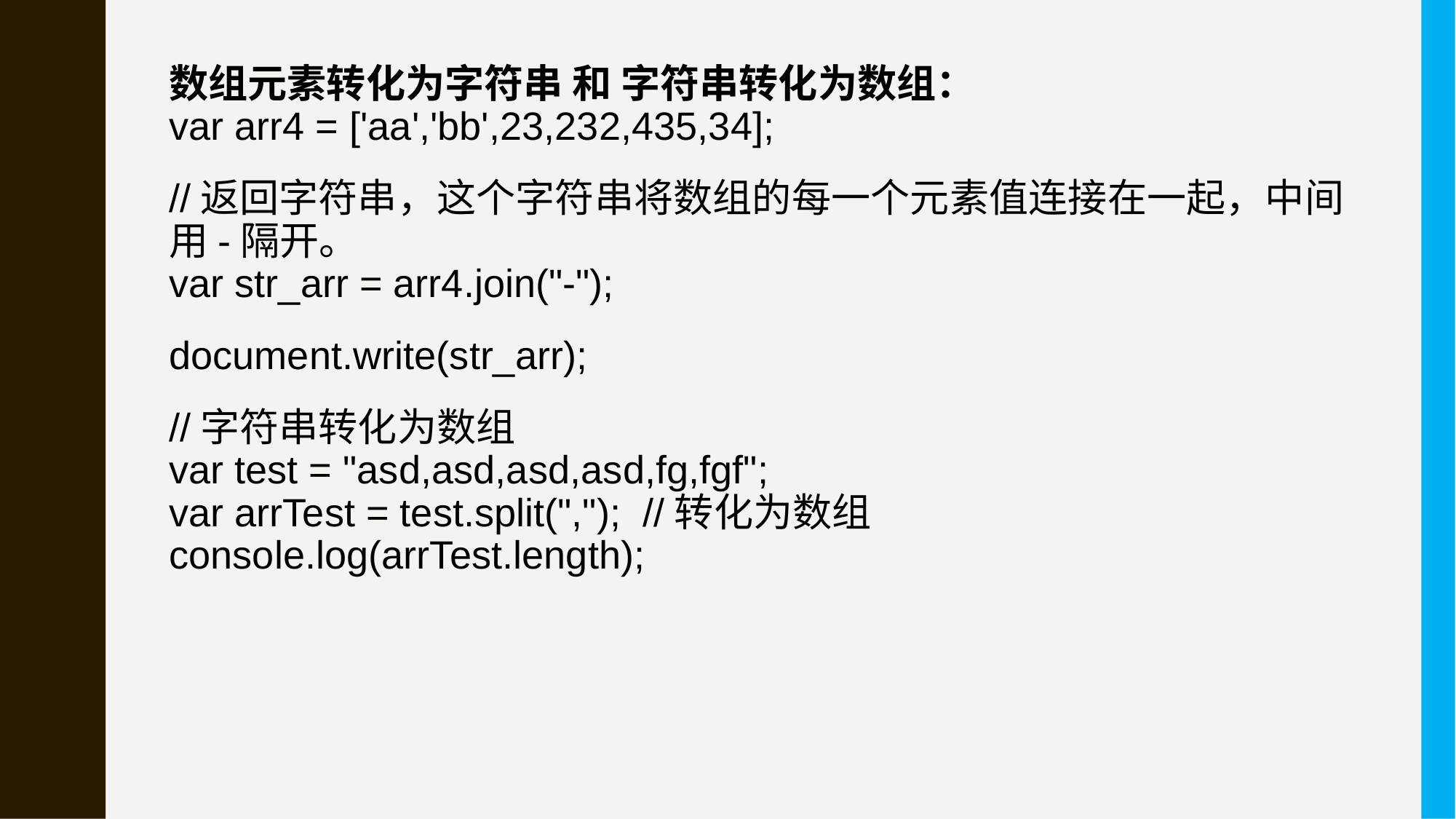

数组元素转化为字符串 和 字符串转化为数组：
var arr4 = ['aa','bb',23,232,435,34];

//返回字符串，这个字符串将数组的每一个元素值连接在一起，中间用-隔开。
var str_arr = arr4.join("-");

document.write(str_arr);

//字符串转化为数组
var test = "asd,asd,asd,asd,fg,fgf";
var arrTest = test.split(",");  //转化为数组
console.log(arrTest.length);